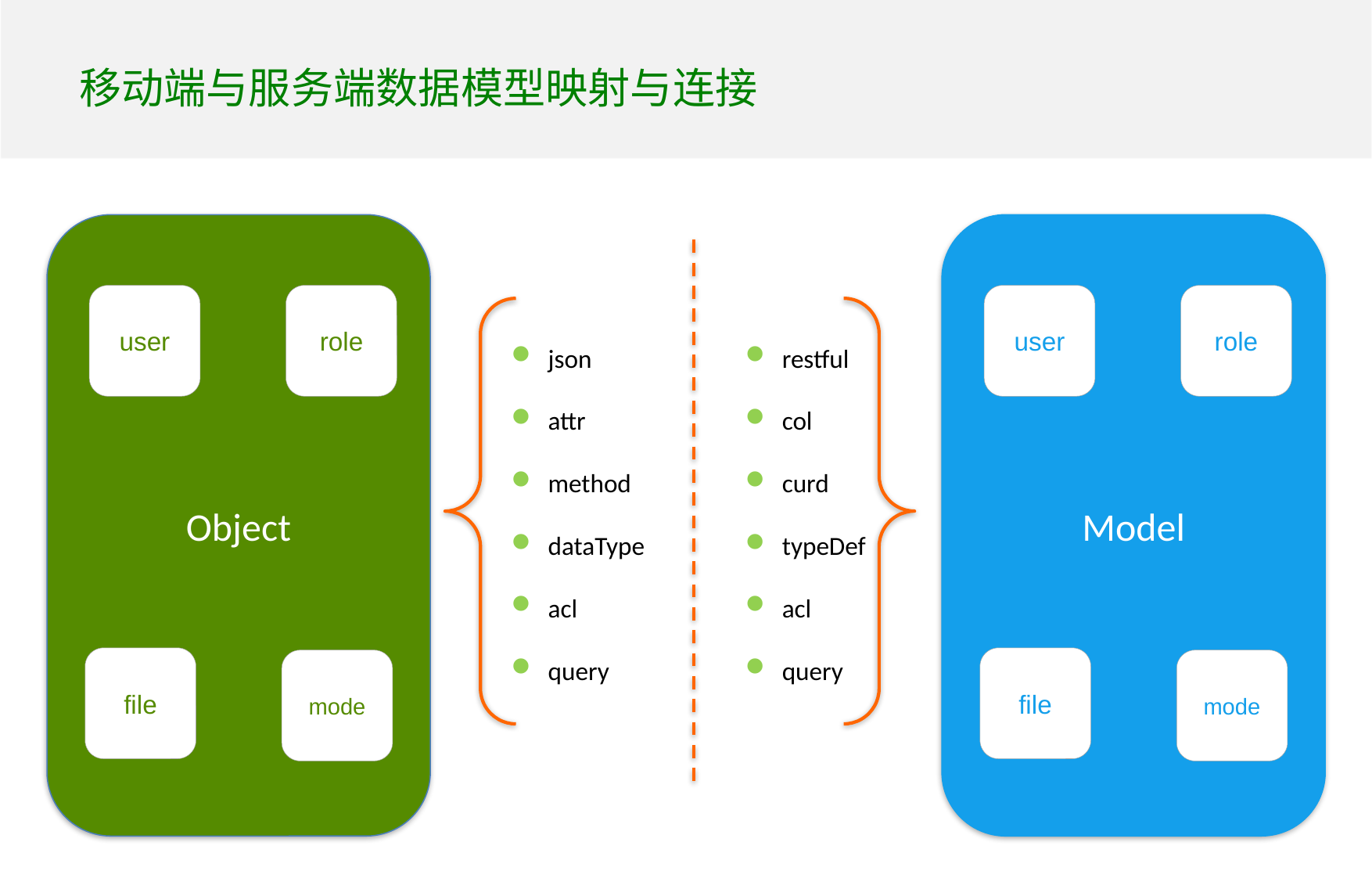

# 移动端与服务端数据模型映射与连接
Object
Model
user
role
user
role

json
attr
method
dataType
acl
query
restful
col
curd
typeDef
acl
query
file
file
mode
mode